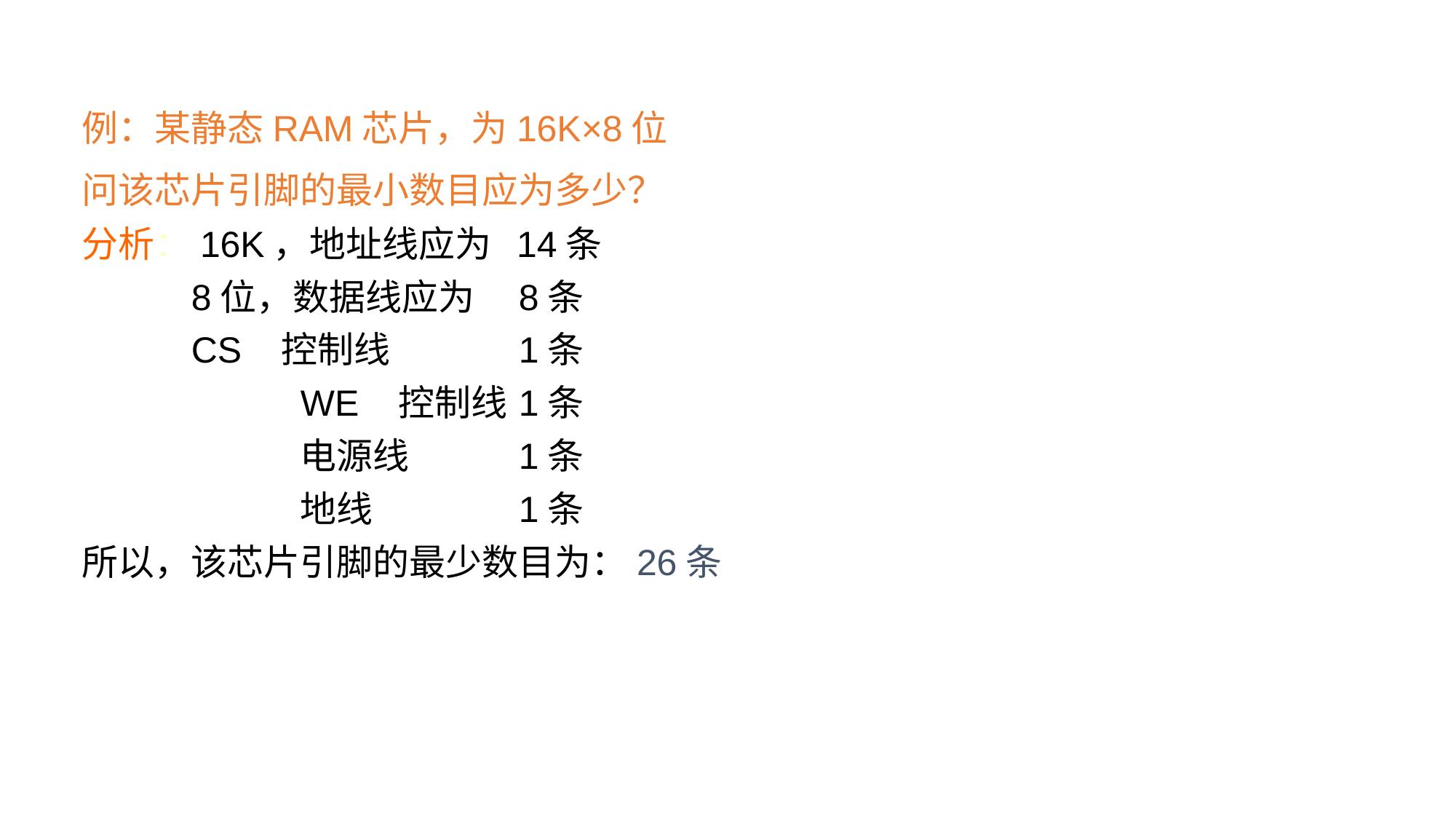

例：某静态RAM芯片，为16K×8位
问该芯片引脚的最小数目应为多少？
分析：16K，地址线应为  14条
      	8位，数据线应为	8条
      	CS   控制线		1条
	 	WE   控制线	1条
		电源线	1条
		地线		1条
所以，该芯片引脚的最少数目为：26条